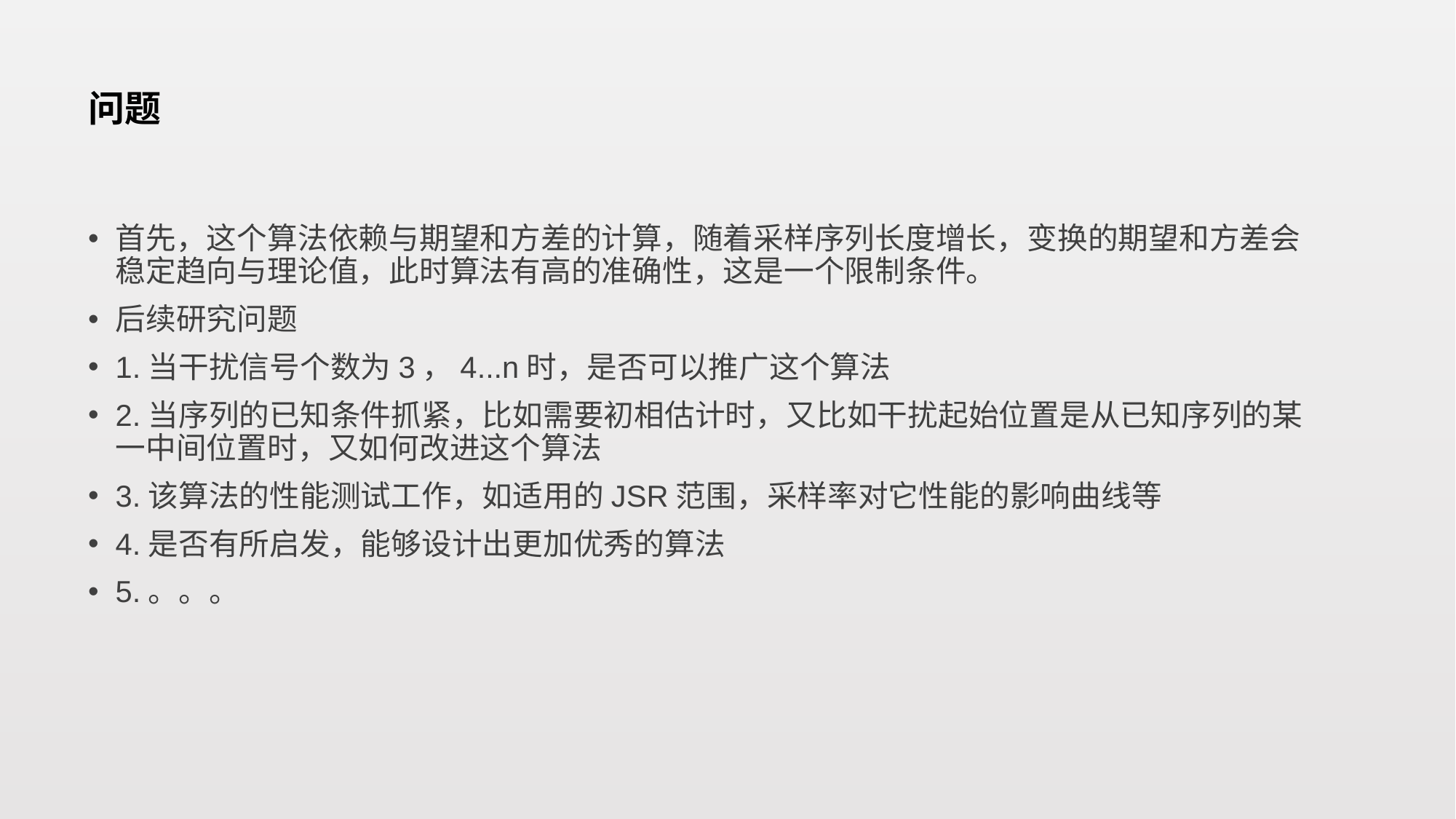

# 问题
首先，这个算法依赖与期望和方差的计算，随着采样序列长度增长，变换的期望和方差会稳定趋向与理论值，此时算法有高的准确性，这是一个限制条件。
后续研究问题
1.当干扰信号个数为3，4...n时，是否可以推广这个算法
2.当序列的已知条件抓紧，比如需要初相估计时，又比如干扰起始位置是从已知序列的某一中间位置时，又如何改进这个算法
3.该算法的性能测试工作，如适用的JSR范围，采样率对它性能的影响曲线等
4.是否有所启发，能够设计出更加优秀的算法
5.。。。